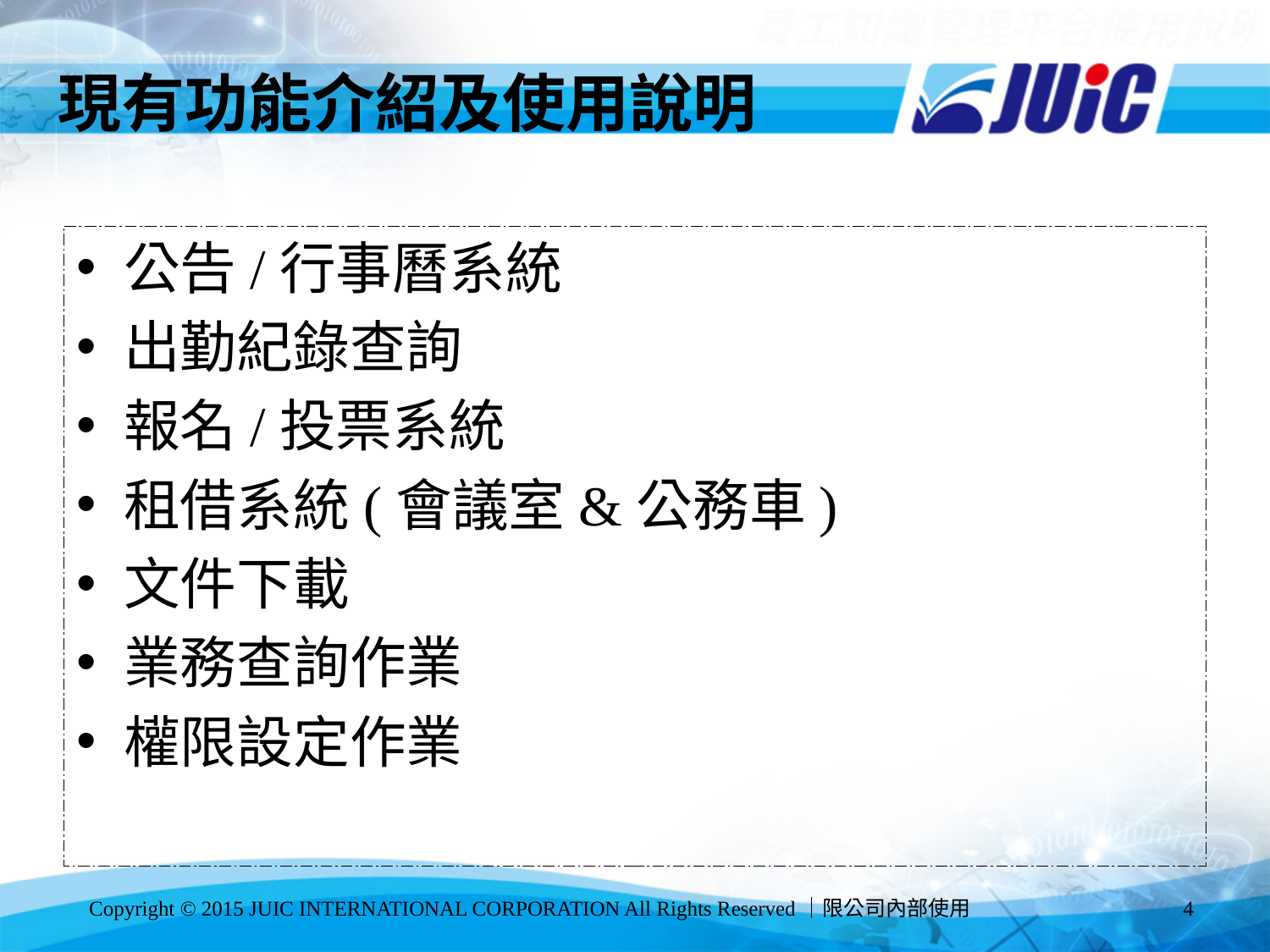

# 現有功能介紹及使用說明
公告/行事曆系統
出勤紀錄查詢
報名/投票系統
租借系統(會議室&公務車)
文件下載
業務查詢作業
權限設定作業
Copyright © 2015 JUIC INTERNATIONAL CORPORATION All Rights Reserved｜限公司內部使用
4